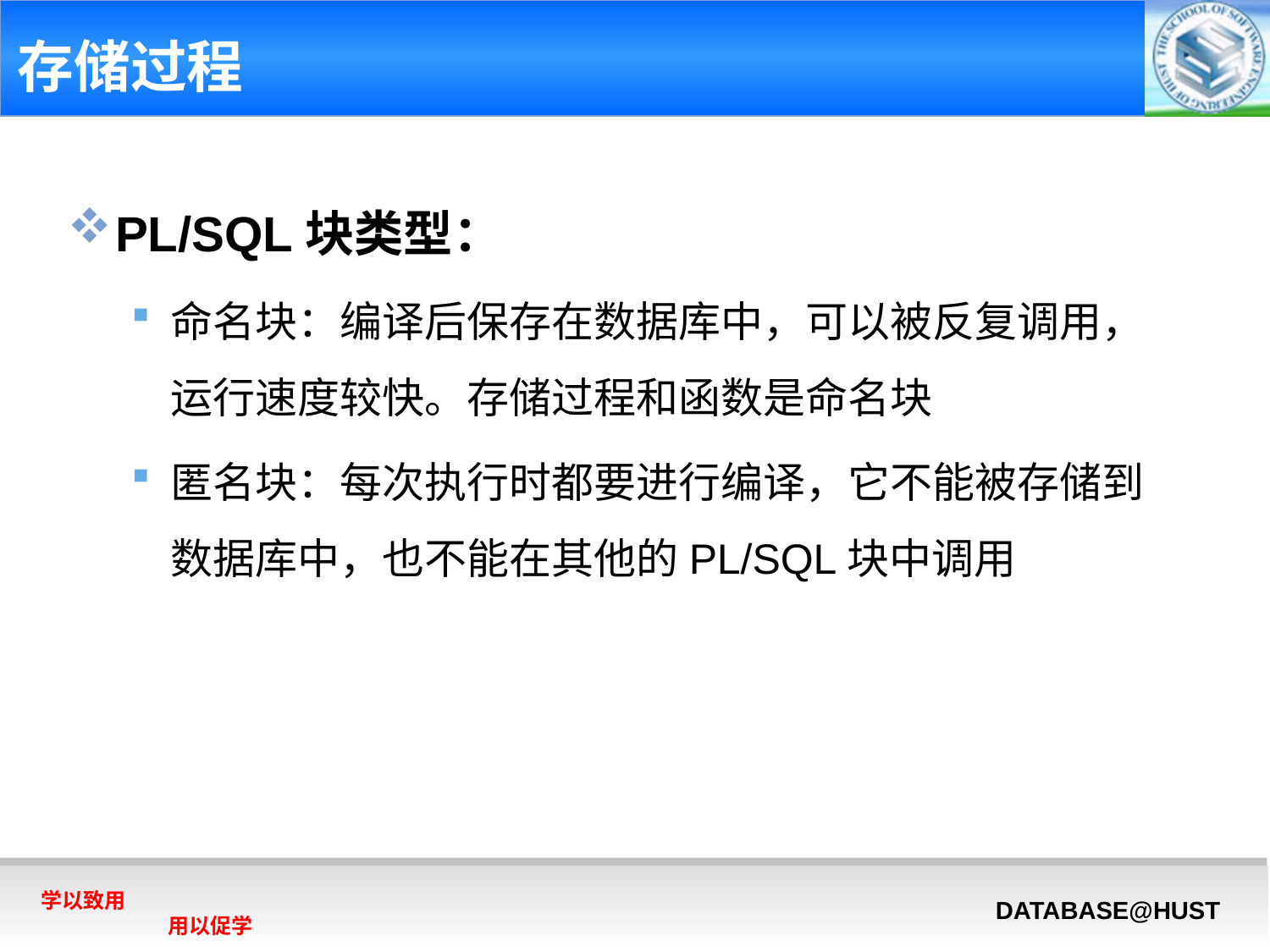

# 存储过程
PL/SQL块类型：
命名块：编译后保存在数据库中，可以被反复调用，运行速度较快。存储过程和函数是命名块
匿名块：每次执行时都要进行编译，它不能被存储到数据库中，也不能在其他的PL/SQL块中调用